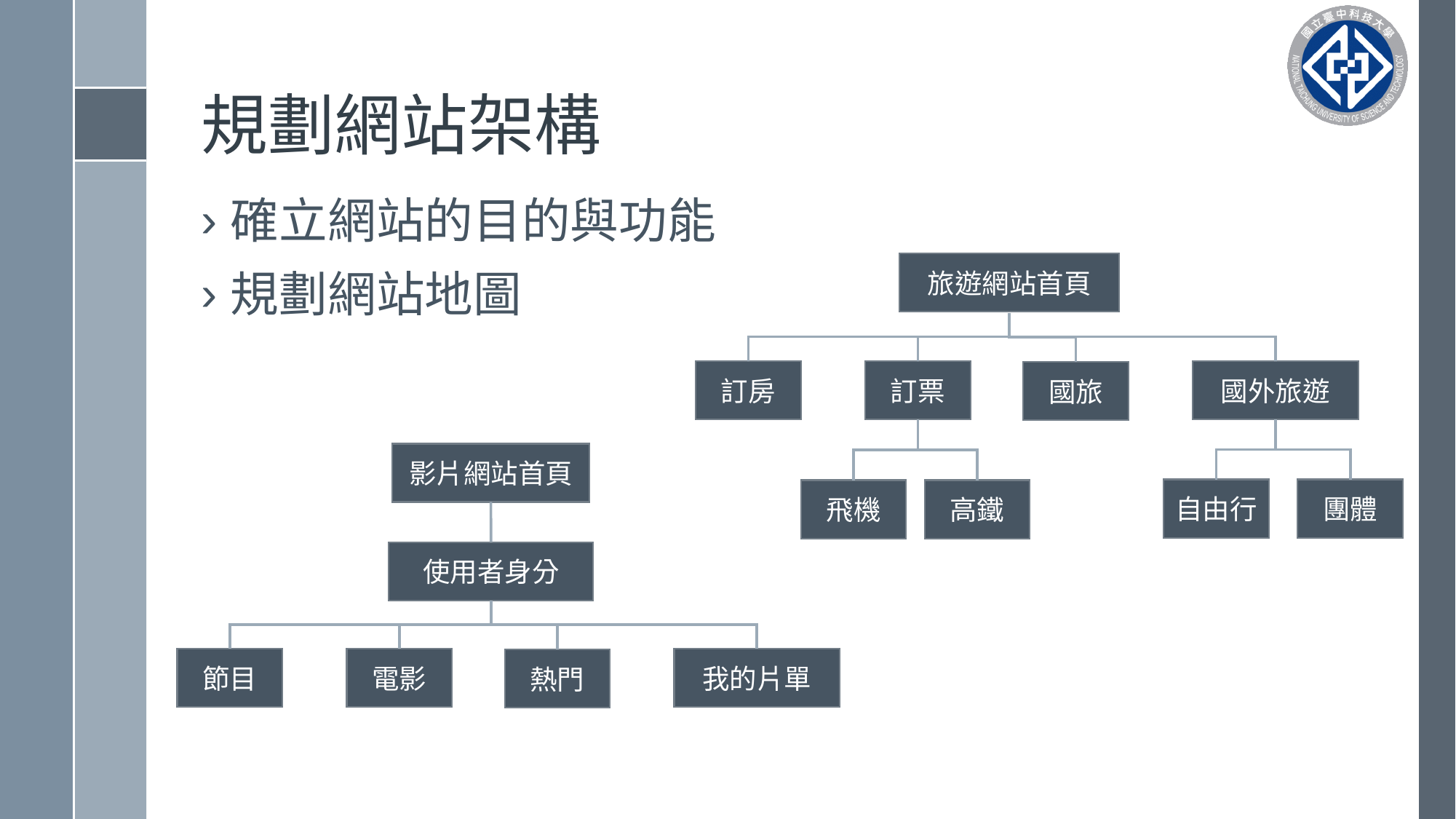

# 規劃網站架構
確立網站的目的與功能
規劃網站地圖

旅遊網站首頁
訂房
訂票
國外旅遊
國旅
影片網站首頁
自由行
團體
飛機
高鐵
使用者身分
節目
電影
我的片單
熱門